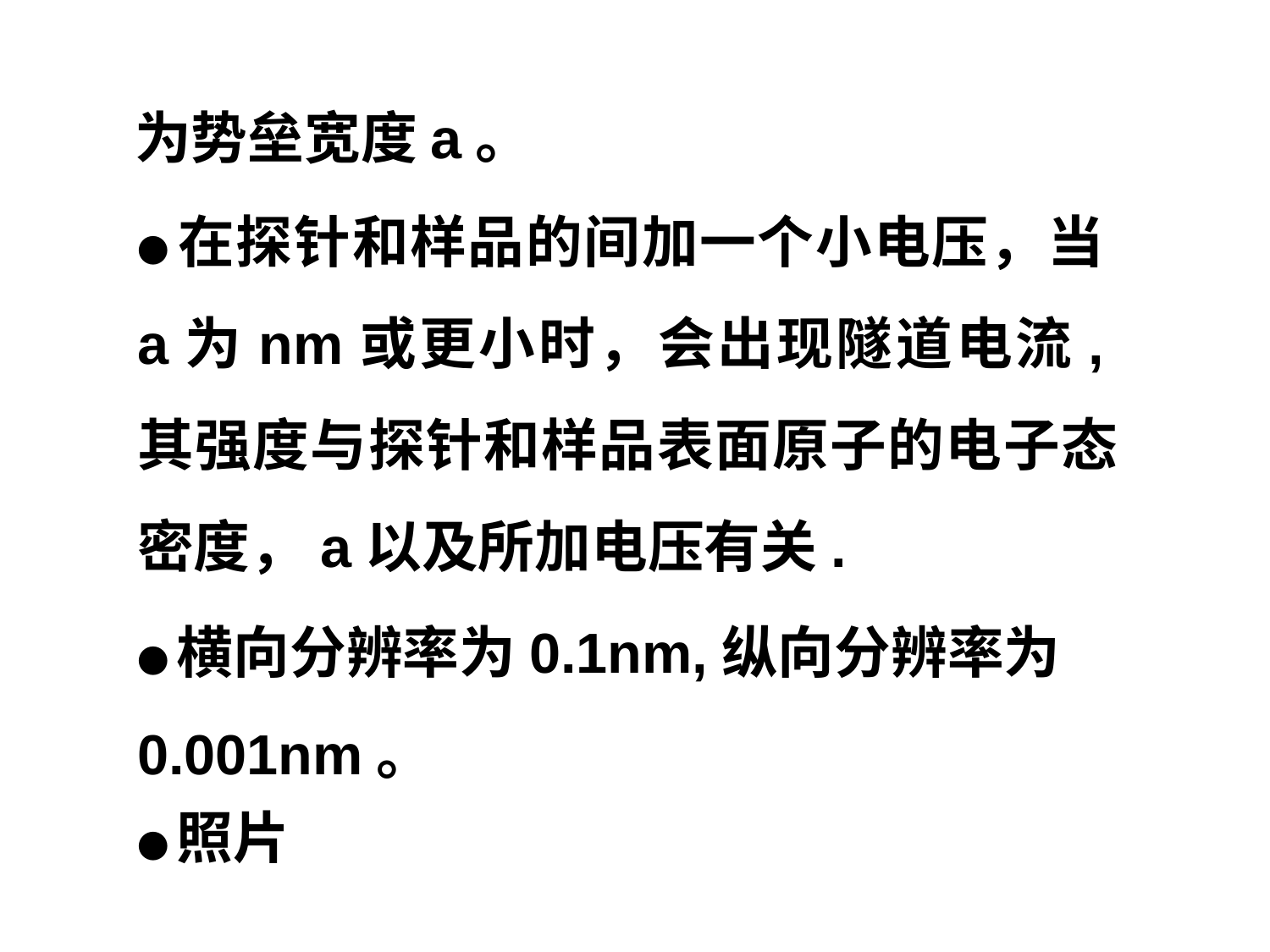

为势垒宽度a。
●在探针和样品的间加一个小电压，当a为nm或更小时，会出现隧道电流,其强度与探针和样品表面原子的电子态密度，a以及所加电压有关.
●横向分辨率为0.1nm,纵向分辨率为0.001nm。
●照片